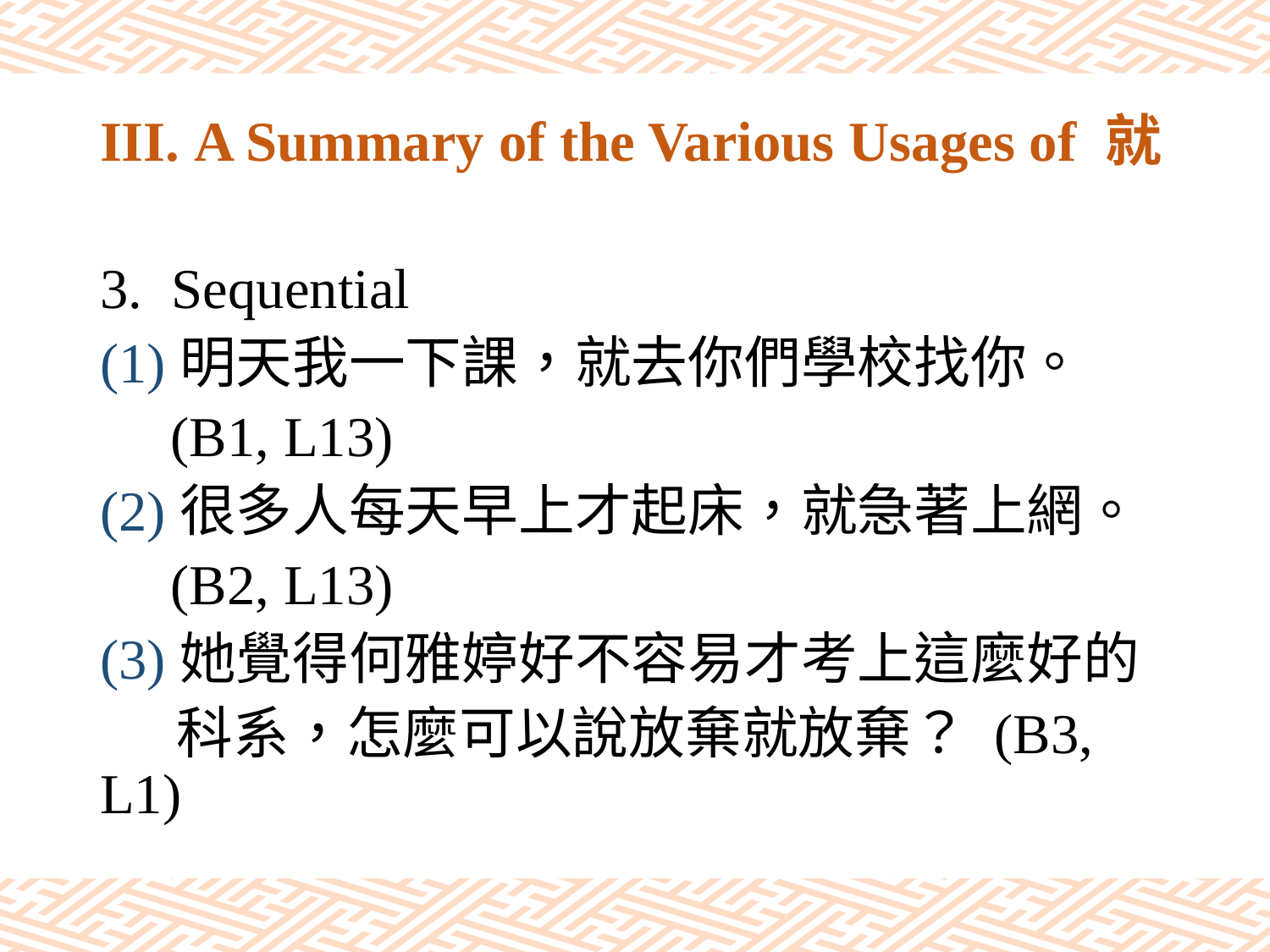

# III. A Summary of the Various Usages of 就
Sequential
(1)明天我一下課，就去你們學校找你。
     (B1, L13)
(2)很多人每天早上才起床，就急著上網。
     (B2, L13)
(3)她覺得何雅婷好不容易才考上這麼好的
     科系，怎麼可以說放棄就放棄？ (B3, L1)